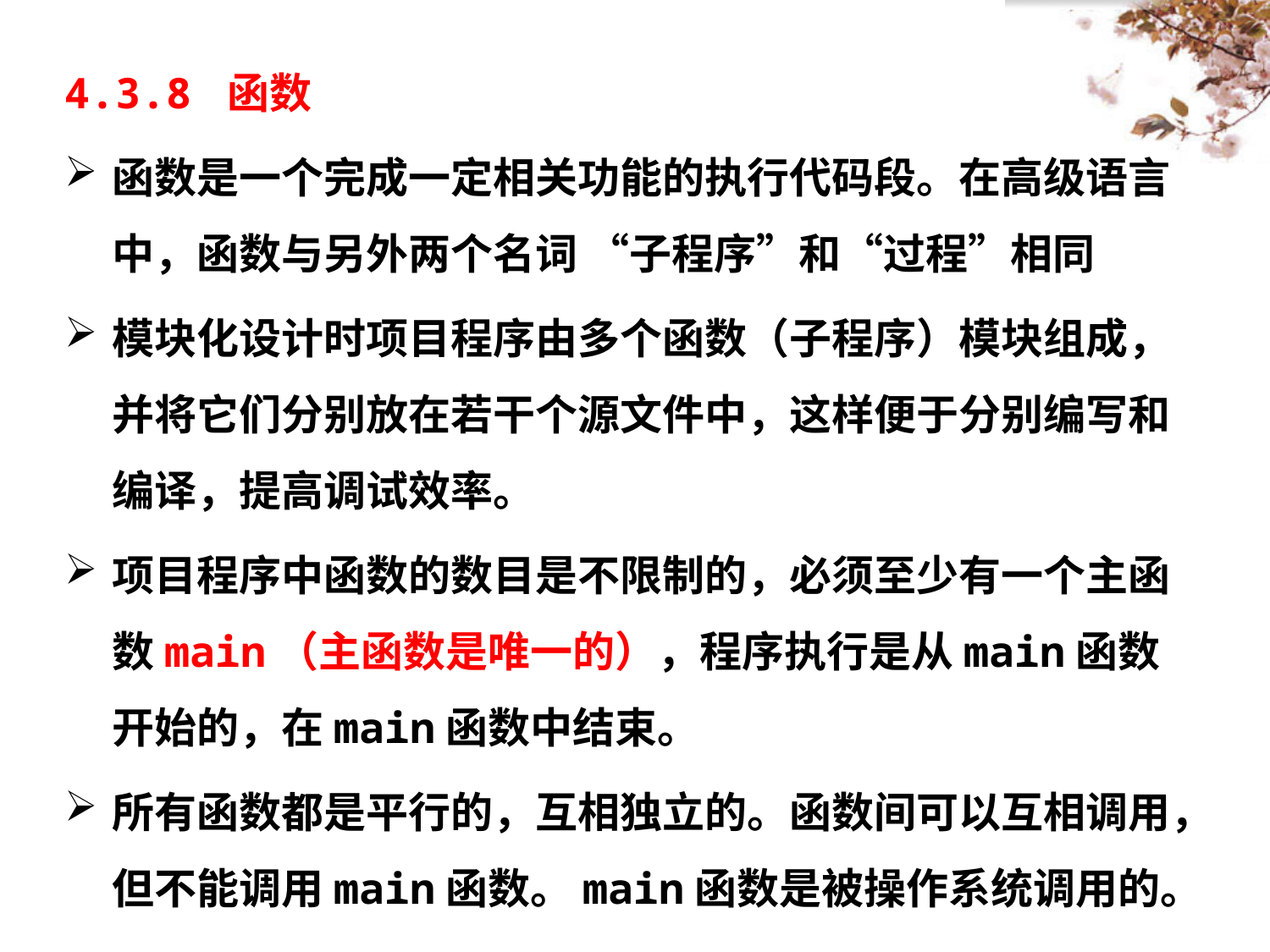

4.3.8 函数
函数是一个完成一定相关功能的执行代码段。在高级语言中，函数与另外两个名词 “子程序”和“过程”相同
模块化设计时项目程序由多个函数（子程序）模块组成，并将它们分别放在若干个源文件中，这样便于分别编写和编译，提高调试效率。
项目程序中函数的数目是不限制的，必须至少有一个主函数main（主函数是唯一的），程序执行是从main函数开始的，在main函数中结束。
所有函数都是平行的，互相独立的。函数间可以互相调用，但不能调用main函数。main函数是被操作系统调用的。
#